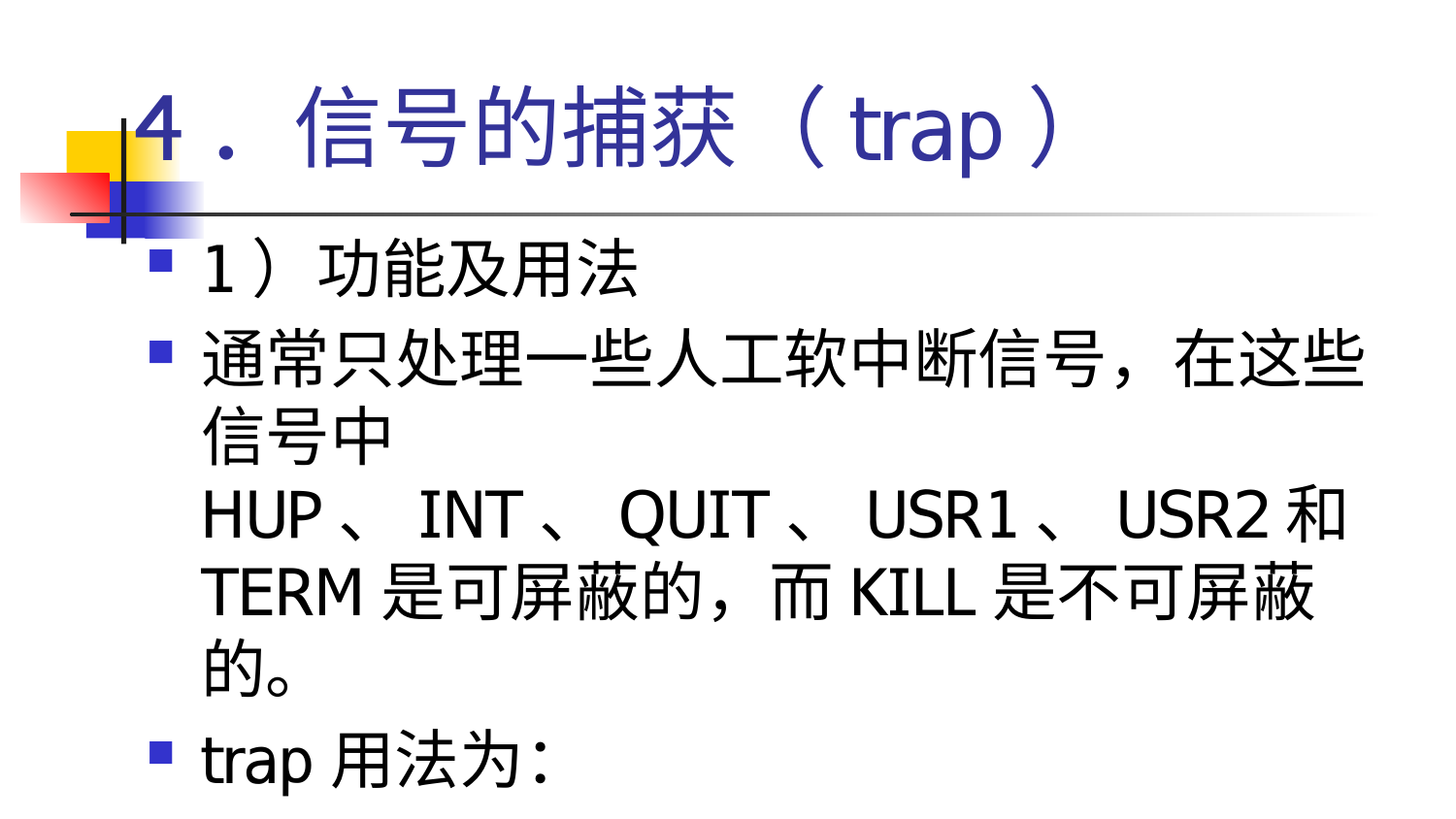

# 4．信号的捕获（trap）
1）功能及用法
通常只处理一些人工软中断信号，在这些信号中HUP、INT、QUIT、USR1、USR2和TERM是可屏蔽的，而KILL是不可屏蔽的。
trap用法为：
   trap [-lp] [[arg] signals]